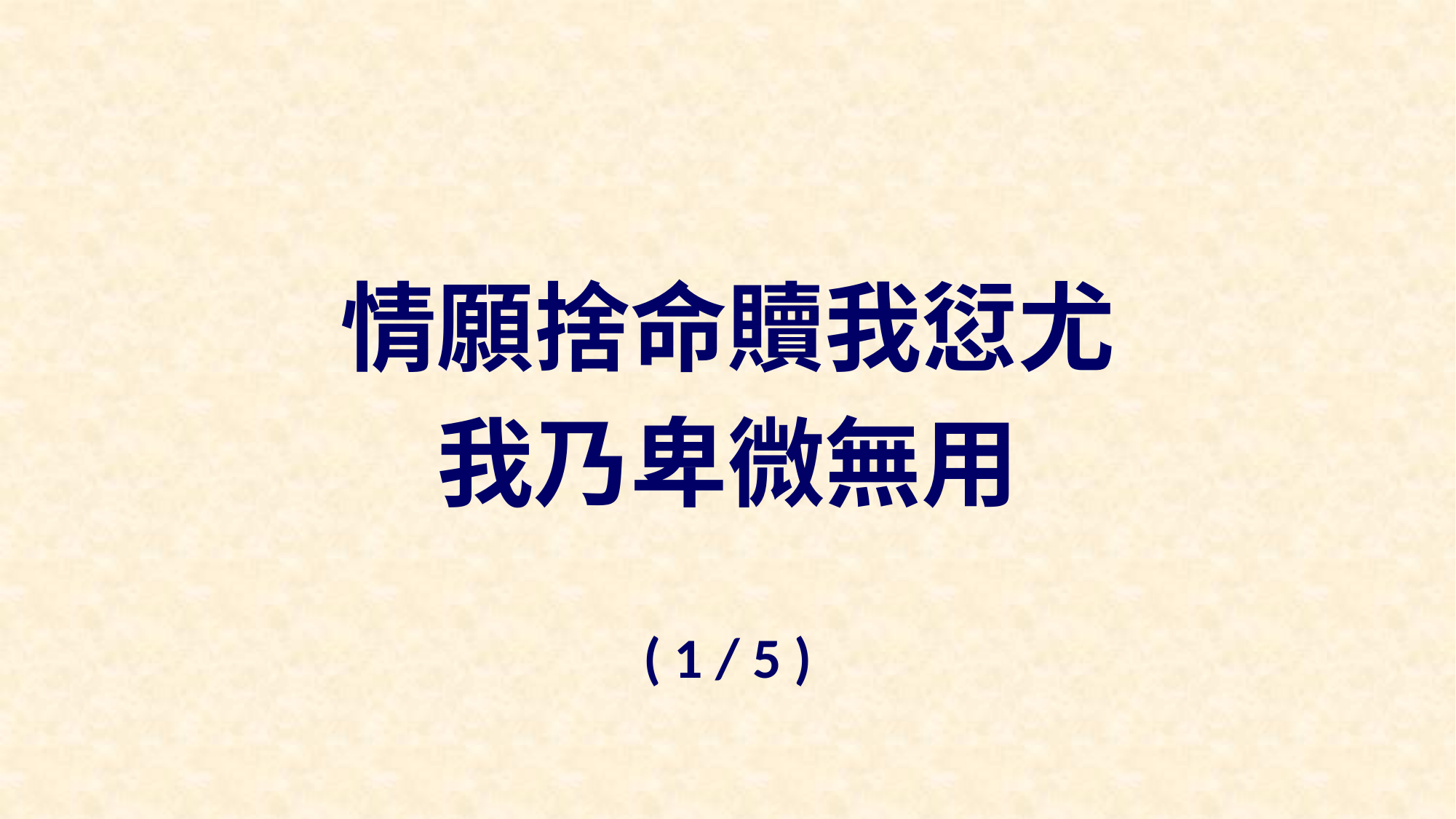

情願捨命贖我愆尤
我乃卑微無用
( 1 / 5 )